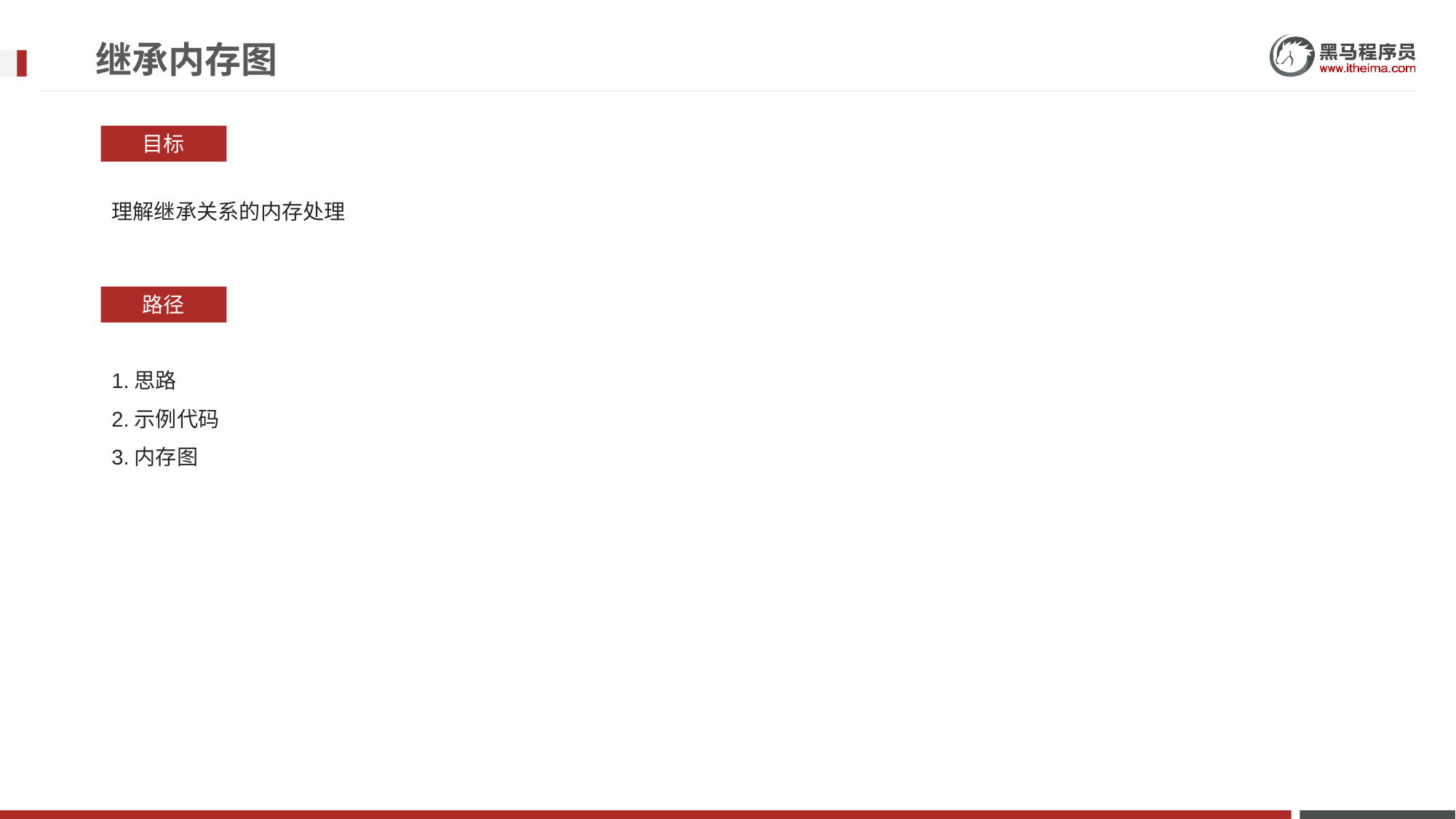

# 继承内存图
目标
理解继承关系的内存处理
路径
1.思路
2.示例代码
3.内存图